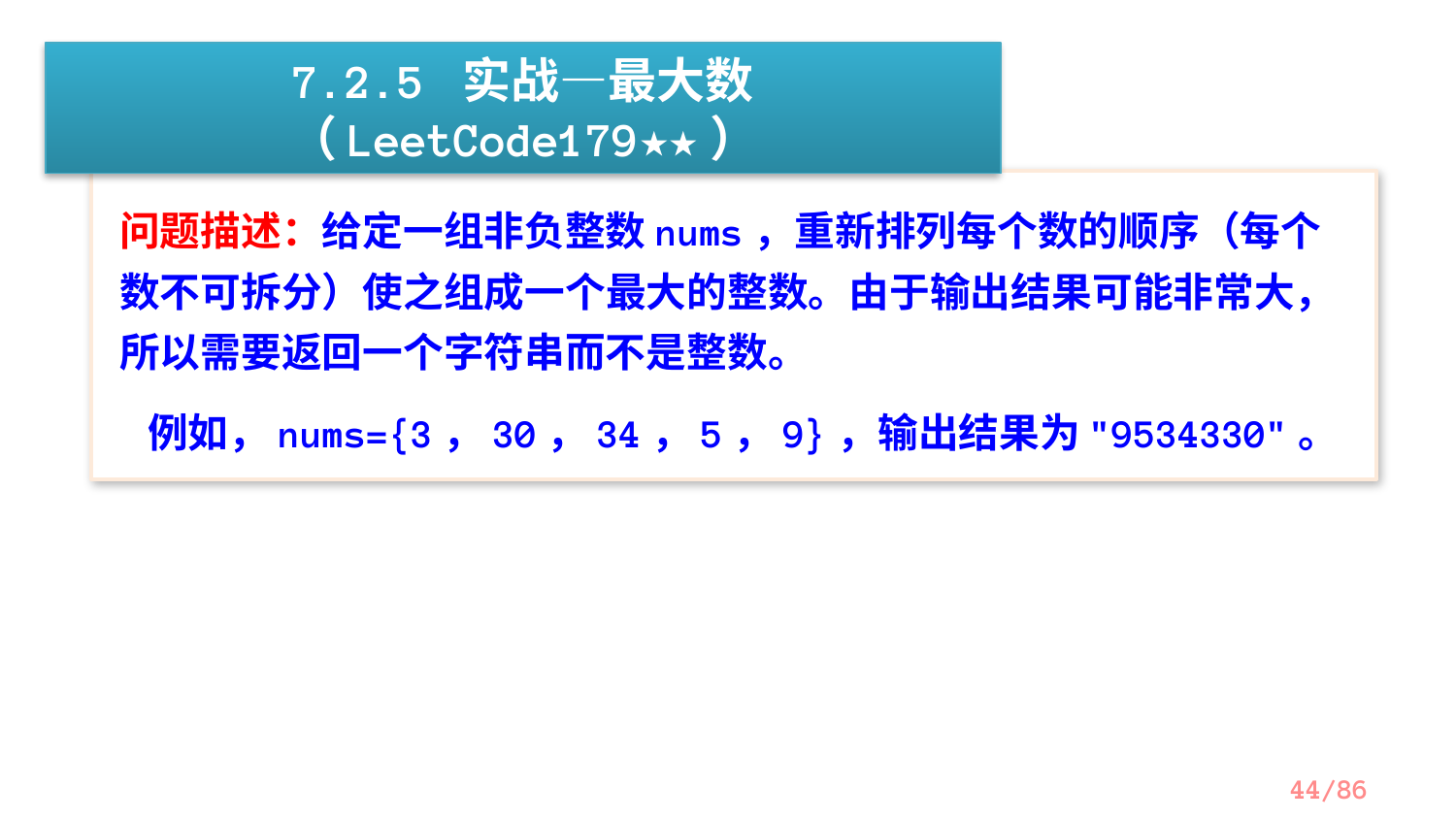

7.2.5 实战—最大数（LeetCode179★★）
问题描述：给定一组非负整数nums，重新排列每个数的顺序（每个数不可拆分）使之组成一个最大的整数。由于输出结果可能非常大，所以需要返回一个字符串而不是整数。
  例如，nums={3，30，34，5，9}，输出结果为"9534330"。
44/86